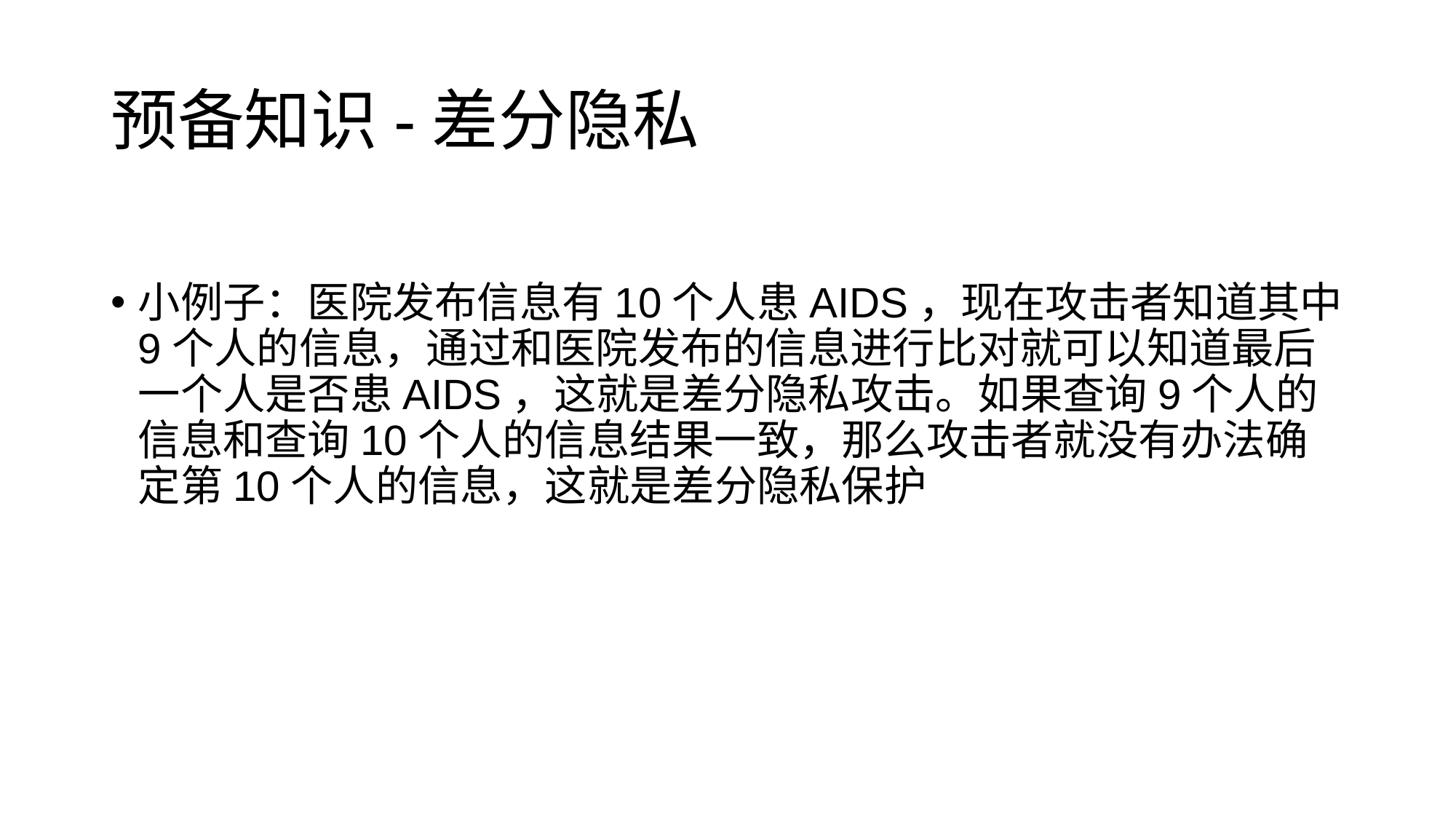

# 预备知识-差分隐私
小例子：医院发布信息有10个人患AIDS，现在攻击者知道其中9个人的信息，通过和医院发布的信息进行比对就可以知道最后一个人是否患AIDS，这就是差分隐私攻击。如果查询9个人的信息和查询10个人的信息结果一致，那么攻击者就没有办法确定第10个人的信息，这就是差分隐私保护